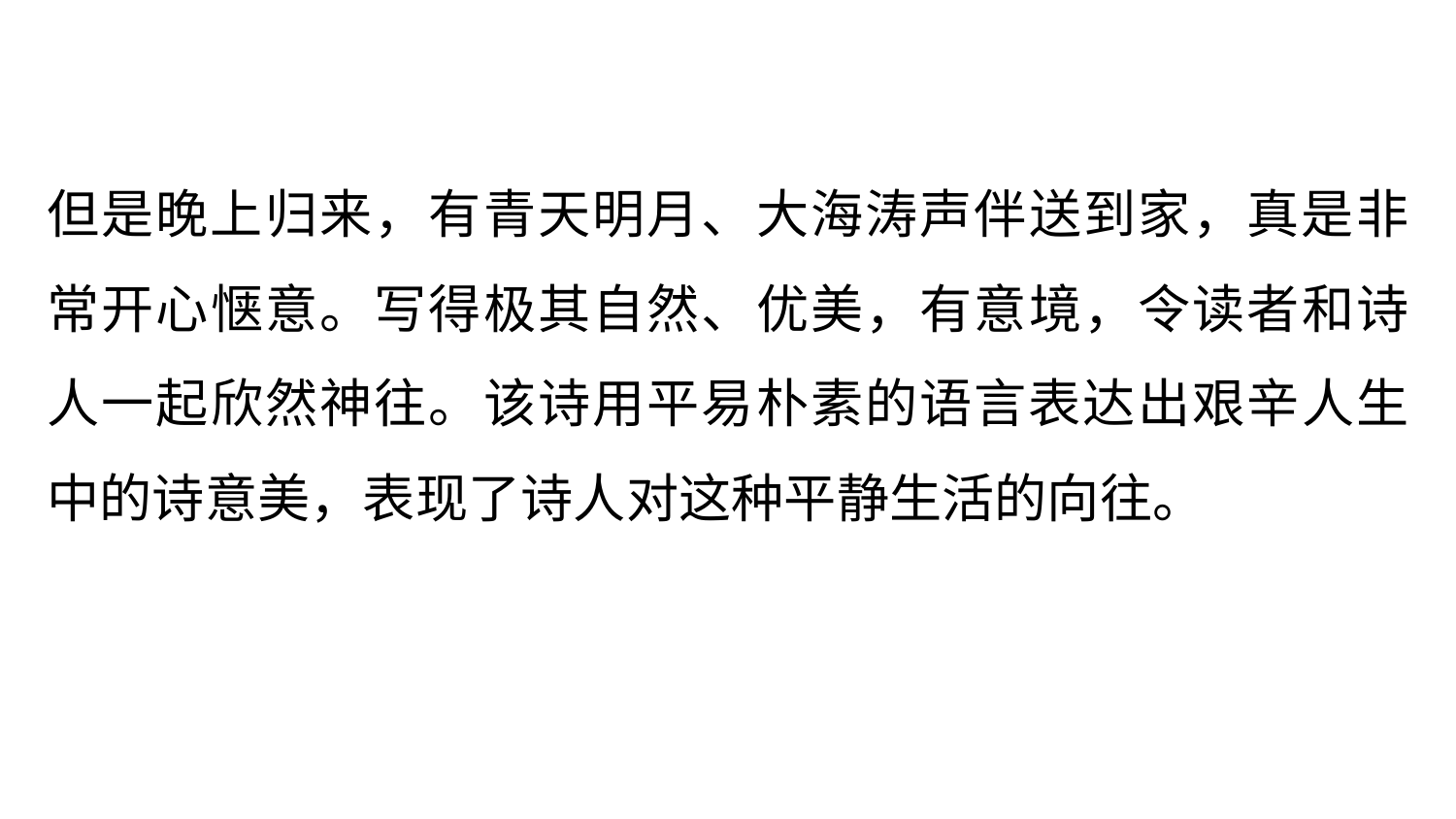

但是晚上归来，有青天明月、大海涛声伴送到家，真是非常开心惬意。写得极其自然、优美，有意境，令读者和诗人一起欣然神往。该诗用平易朴素的语言表达出艰辛人生中的诗意美，表现了诗人对这种平静生活的向往。